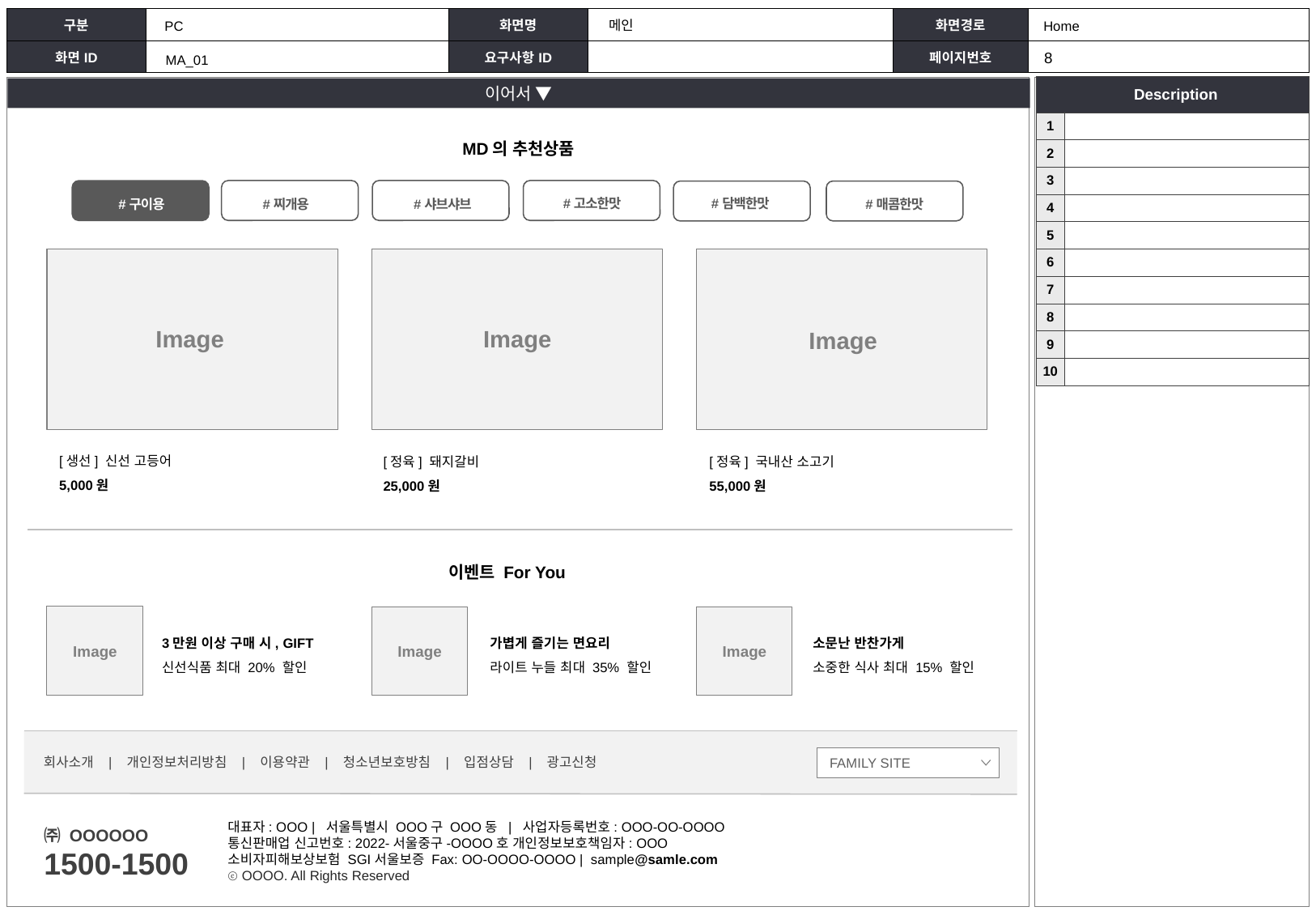

# PC
메인
Home

MA_01
| Description |  |
| --- | --- |
| 1 |  |
| 2 |  |
| 3 |  |
| 4 |  |
| 5 |  |
| 6 |  |
| 7 |  |
| 8 |  |
| 9 |  |
| 10 |  |
이어서 ▼
MD의 추천상품

#찌개용

#샤브샤브

#고소한맛

#구이용
#담백한맛

#매콤한맛

Image

Image

Image
[생선] 신선 고등어
5,000원
[정육] 돼지갈비
25,000원
[정육] 국내산 소고기
55,000원
이벤트 For You

Image

Image

Image
3만원 이상 구매 시, GIFT
신선식품 최대 20% 할인
가볍게 즐기는 면요리
라이트 누들 최대 35% 할인
소문난 반찬가게
소중한 식사 최대 15% 할인